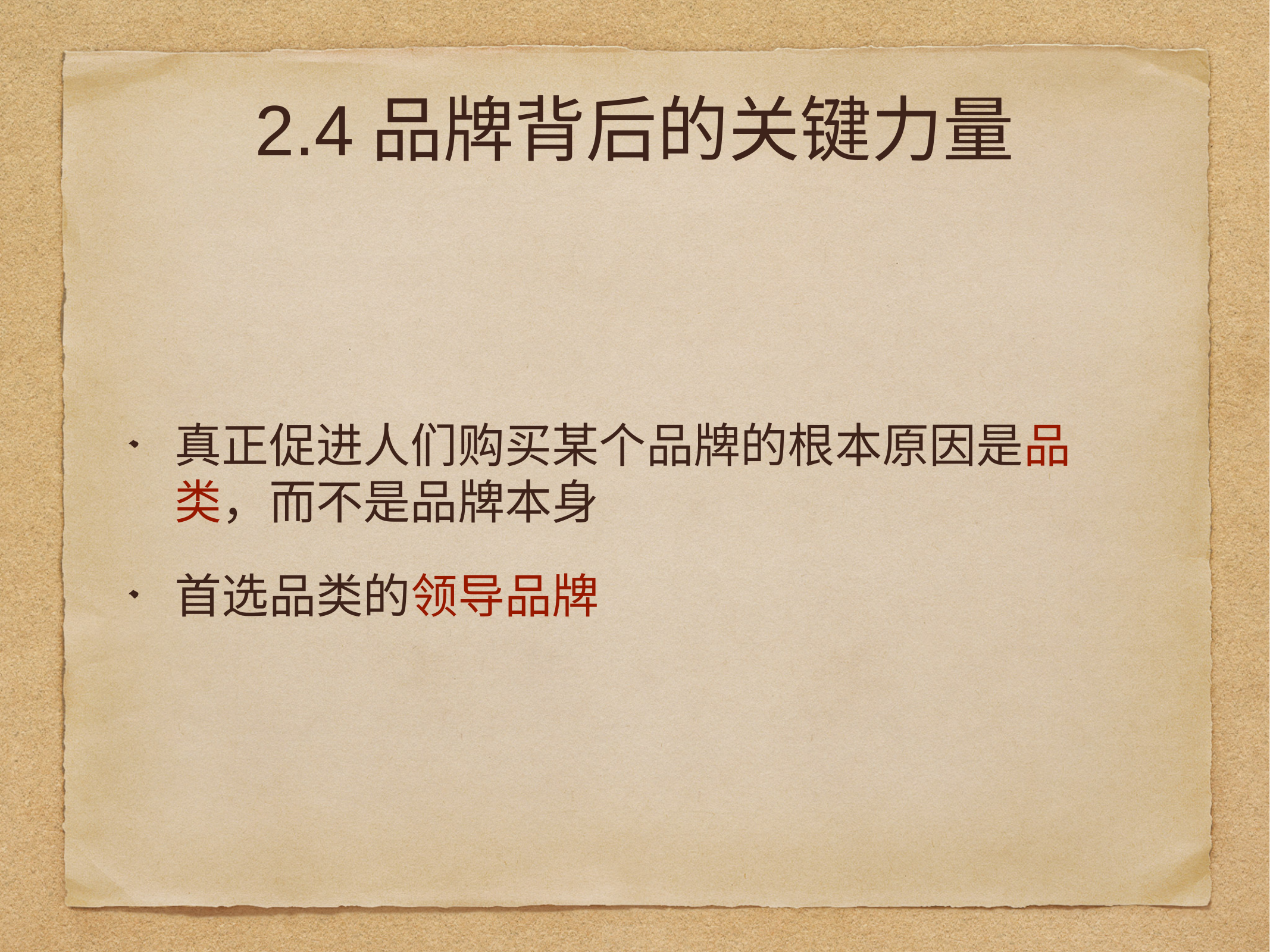

# 2.4品牌背后的关键力量
真正促进人们购买某个品牌的根本原因是品类，而不是品牌本身
首选品类的领导品牌